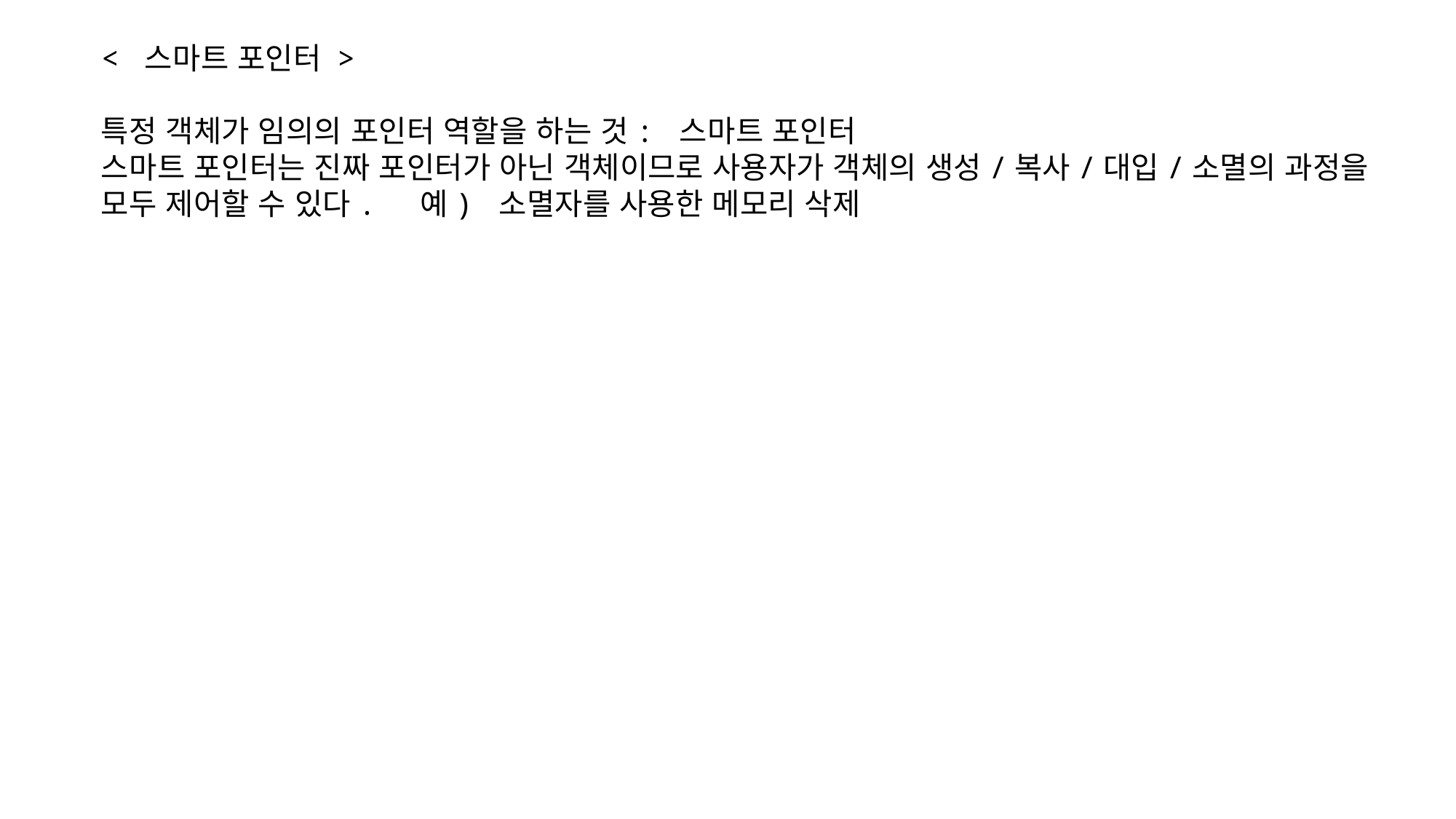

< 스마트 포인터 >

특정 객체가 임의의 포인터 역할을 하는 것: 스마트 포인터
스마트 포인터는 진짜 포인터가 아닌 객체이므로 사용자가 객체의 생성/복사/대입/소멸의 과정을
모두 제어할 수 있다.  예) 소멸자를 사용한 메모리 삭제